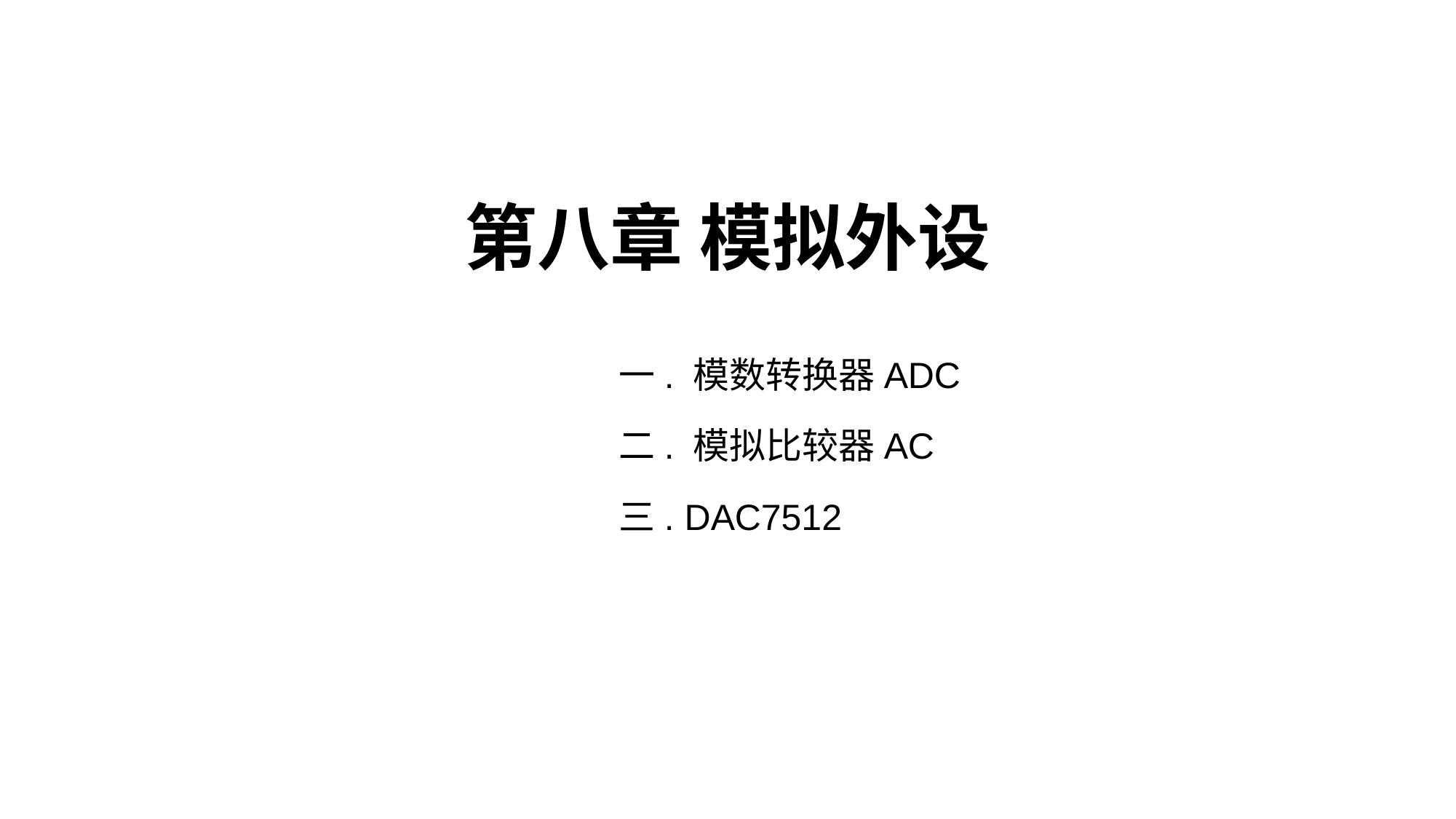

# 第八章 模拟外设
一. 模数转换器ADC
二. 模拟比较器AC
三. DAC7512